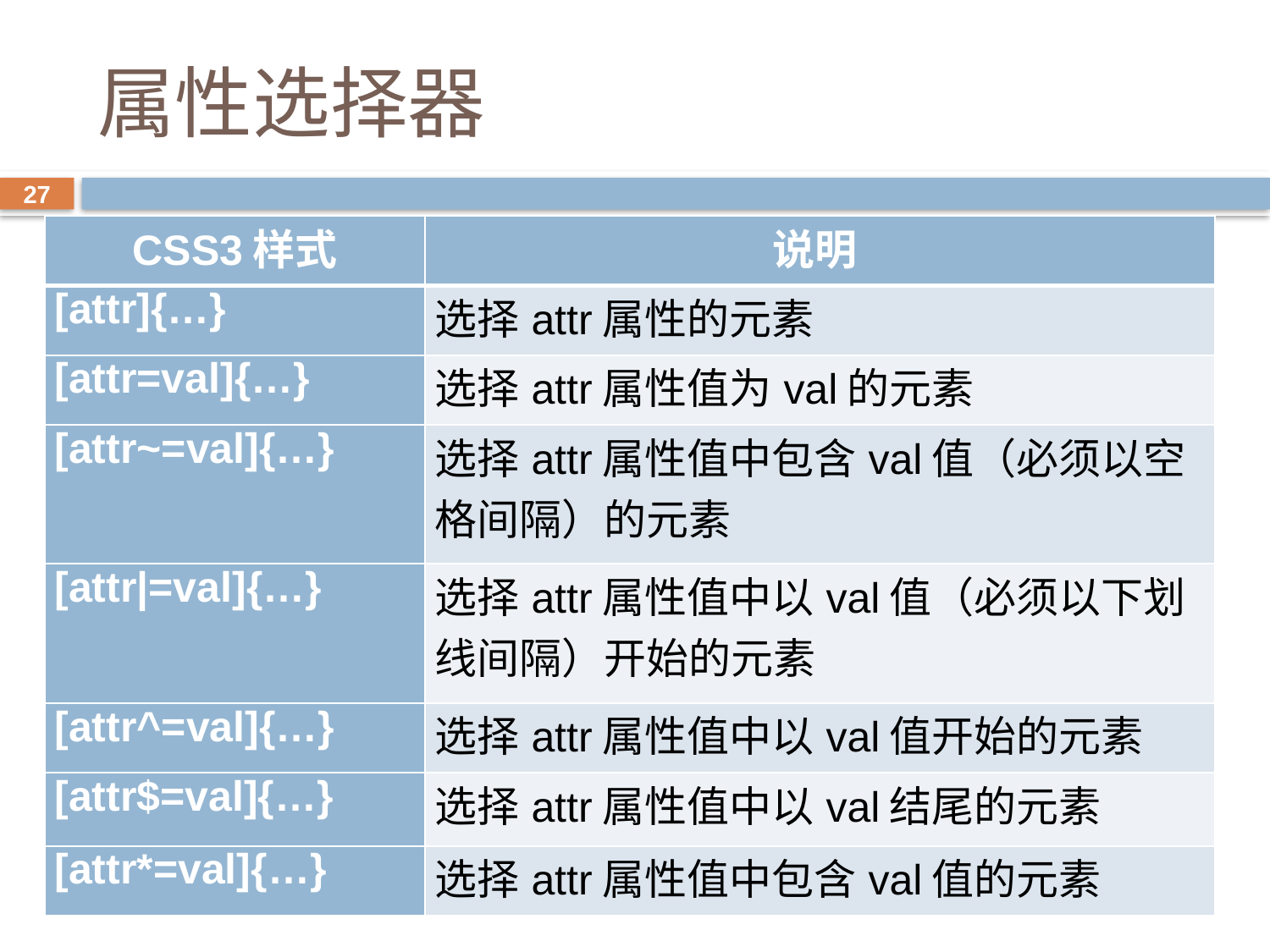

# 属性选择器
27
| CSS3样式 | 说明 |
| --- | --- |
| [attr]{…} | 选择attr属性的元素 |
| [attr=val]{…} | 选择attr属性值为val的元素 |
| [attr~=val]{…} | 选择attr属性值中包含val值（必须以空格间隔）的元素 |
| [attr|=val]{…} | 选择attr属性值中以val值（必须以下划线间隔）开始的元素 |
| [attr^=val]{…} | 选择attr属性值中以val值开始的元素 |
| [attr$=val]{…} | 选择attr属性值中以val结尾的元素 |
| [attr\*=val]{…} | 选择attr属性值中包含val值的元素 |